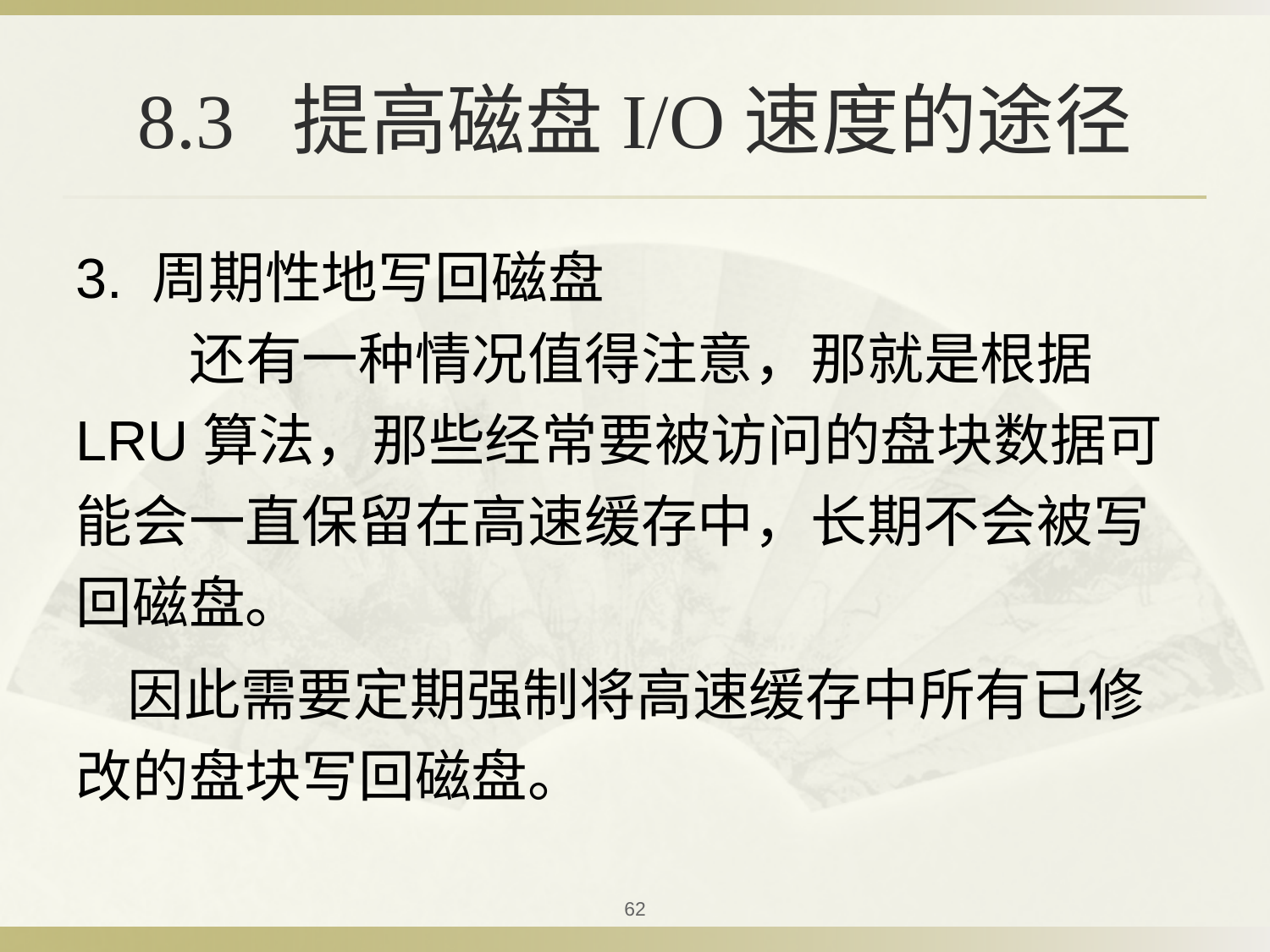

# 8.3  提高磁盘I/O速度的途径
3. 周期性地写回磁盘
　　还有一种情况值得注意，那就是根据LRU算法，那些经常要被访问的盘块数据可能会一直保留在高速缓存中，长期不会被写回磁盘。
   因此需要定期强制将高速缓存中所有已修改的盘块写回磁盘。
62